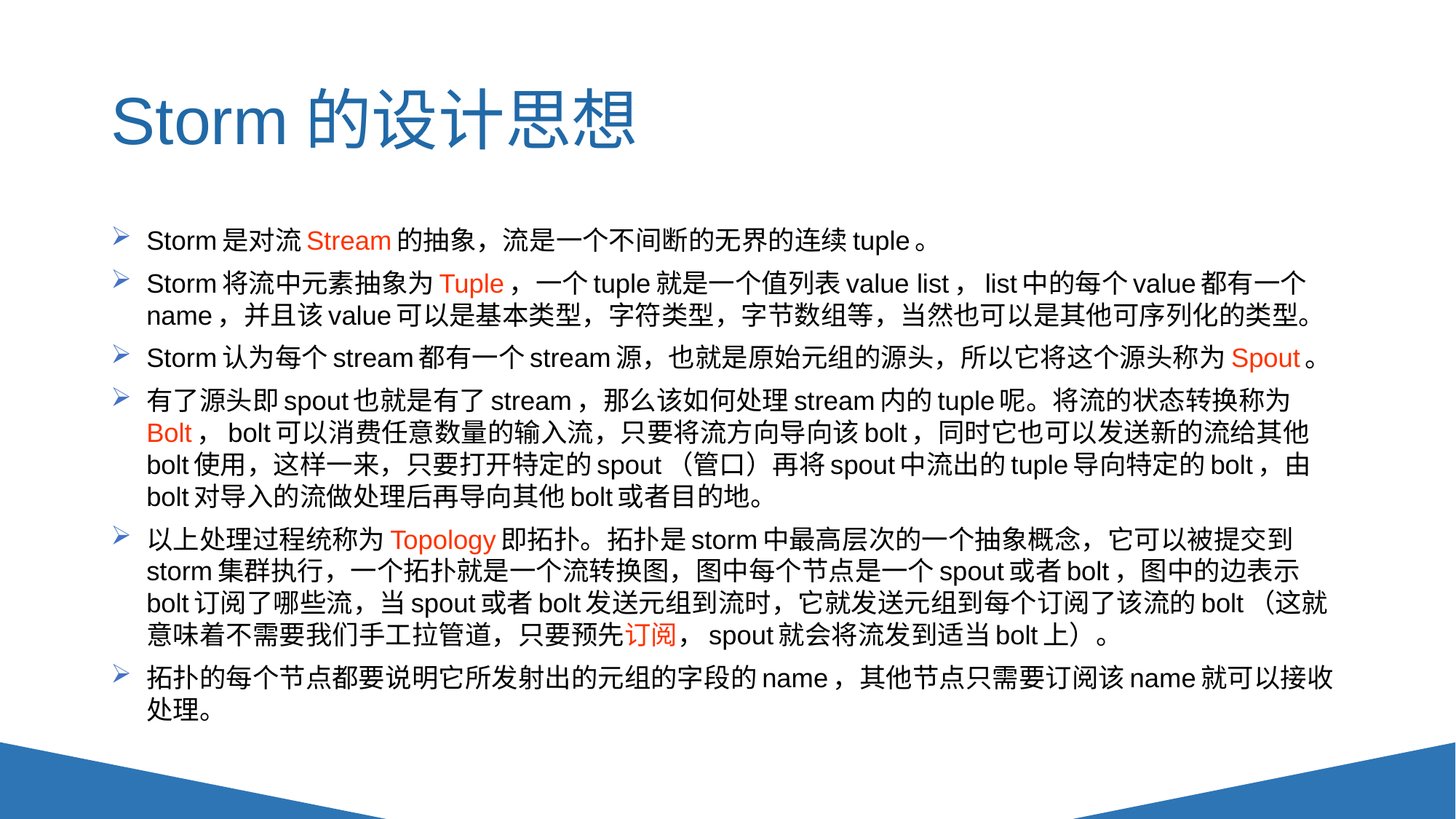

# Storm的设计思想
Storm是对流Stream的抽象，流是一个不间断的无界的连续tuple。
Storm将流中元素抽象为Tuple，一个tuple就是一个值列表value list，list中的每个value都有一个name，并且该value可以是基本类型，字符类型，字节数组等，当然也可以是其他可序列化的类型。
Storm认为每个stream都有一个stream源，也就是原始元组的源头，所以它将这个源头称为Spout。
有了源头即spout也就是有了stream，那么该如何处理stream内的tuple呢。将流的状态转换称为Bolt，bolt可以消费任意数量的输入流，只要将流方向导向该bolt，同时它也可以发送新的流给其他bolt使用，这样一来，只要打开特定的spout（管口）再将spout中流出的tuple导向特定的bolt，由bolt对导入的流做处理后再导向其他bolt或者目的地。
以上处理过程统称为Topology即拓扑。拓扑是storm中最高层次的一个抽象概念，它可以被提交到storm集群执行，一个拓扑就是一个流转换图，图中每个节点是一个spout或者bolt，图中的边表示bolt订阅了哪些流，当spout或者bolt发送元组到流时，它就发送元组到每个订阅了该流的bolt（这就意味着不需要我们手工拉管道，只要预先订阅，spout就会将流发到适当bolt上）。
拓扑的每个节点都要说明它所发射出的元组的字段的name，其他节点只需要订阅该name就可以接收处理。